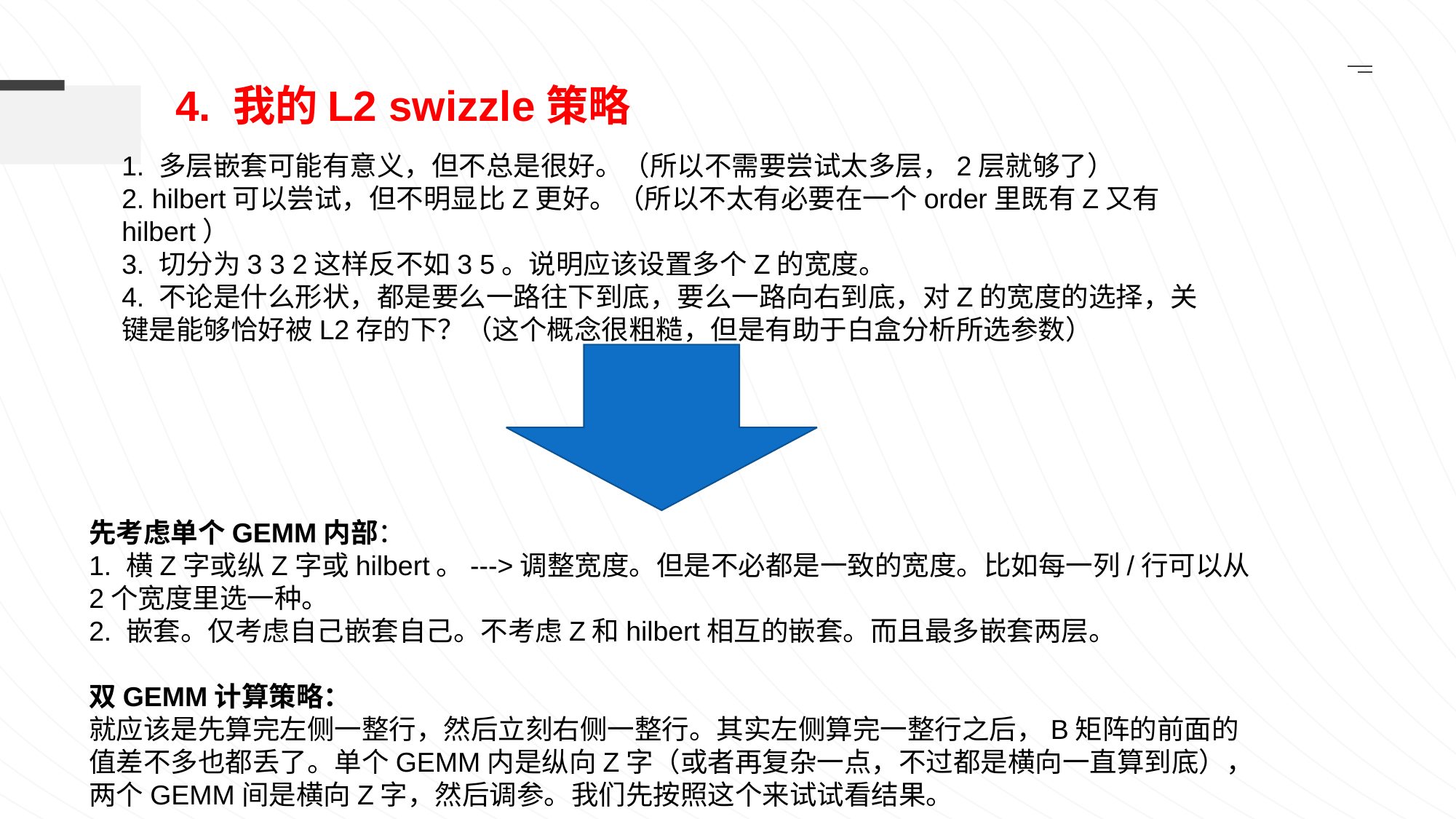

4. 我的L2 swizzle策略
1. 多层嵌套可能有意义，但不总是很好。（所以不需要尝试太多层，2层就够了）
2. hilbert可以尝试，但不明显比Z更好。（所以不太有必要在一个order里既有Z又有hilbert）
3. 切分为3 3 2这样反不如3 5。说明应该设置多个Z的宽度。
4. 不论是什么形状，都是要么一路往下到底，要么一路向右到底，对Z的宽度的选择，关键是能够恰好被L2存的下？（这个概念很粗糙，但是有助于白盒分析所选参数）

先考虑单个GEMM内部：
1. 横Z字或纵Z字或hilbert。--->调整宽度。但是不必都是一致的宽度。比如每一列/行可以从2个宽度里选一种。
2. 嵌套。仅考虑自己嵌套自己。不考虑Z和hilbert相互的嵌套。而且最多嵌套两层。

双GEMM计算策略：
就应该是先算完左侧一整行，然后立刻右侧一整行。其实左侧算完一整行之后，B矩阵的前面的值差不多也都丢了。单个GEMM内是纵向Z字（或者再复杂一点，不过都是横向一直算到底），两个GEMM间是横向Z字，然后调参。我们先按照这个来试试看结果。